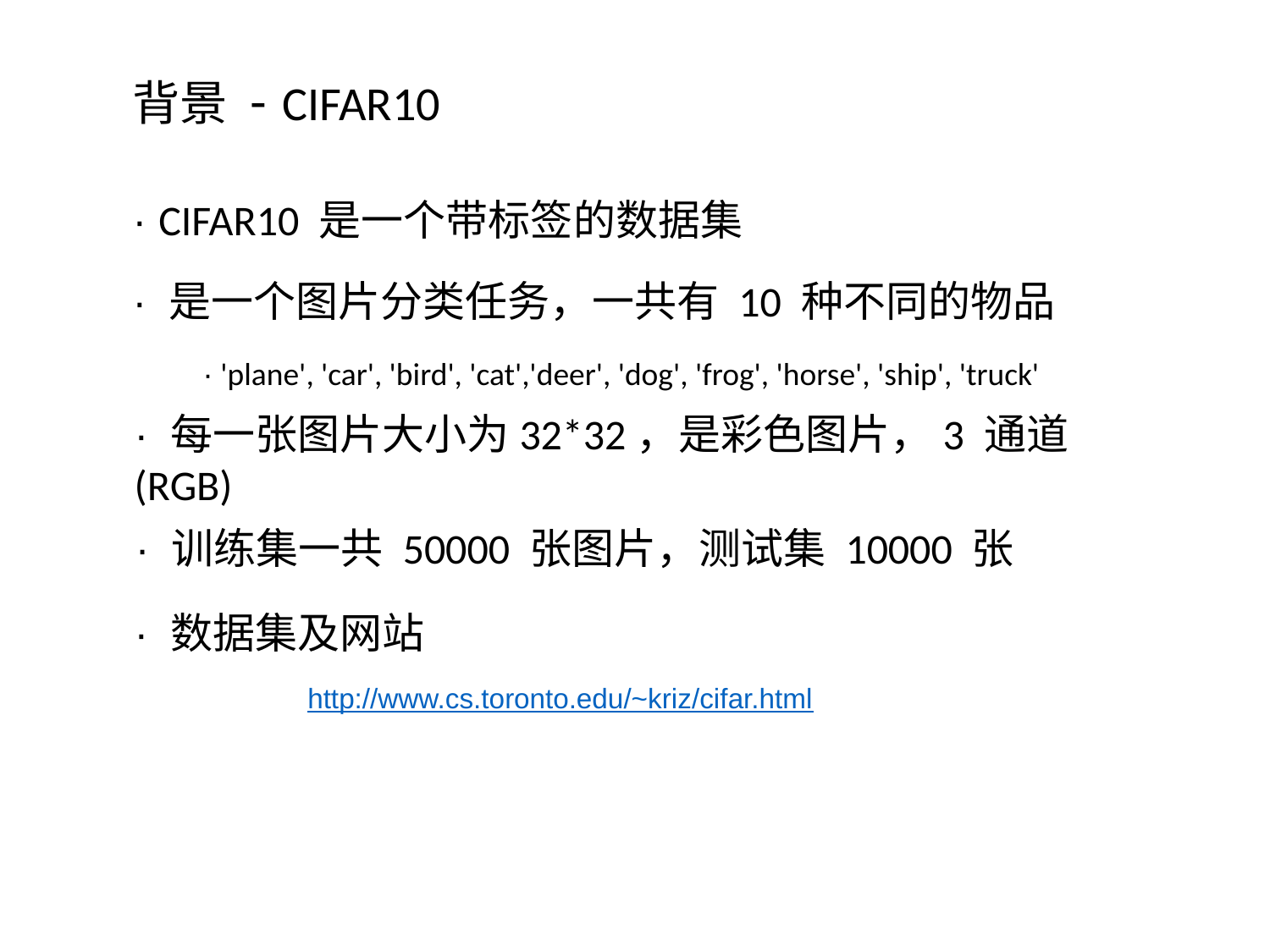

# 背景 - CIFAR10
· CIFAR10 是一个带标签的数据集

· 是一个图片分类任务，一共有 10 种不同的物品
· 'plane', 'car', 'bird', 'cat','deer', 'dog', 'frog', 'horse', 'ship', 'truck'
· 每一张图片大小为32*32，是彩色图片，3 通道(RGB)
· 训练集一共 50000 张图片，测试集 10000 张
· 数据集及网站
http://www.cs.toronto.edu/~kriz/cifar.html